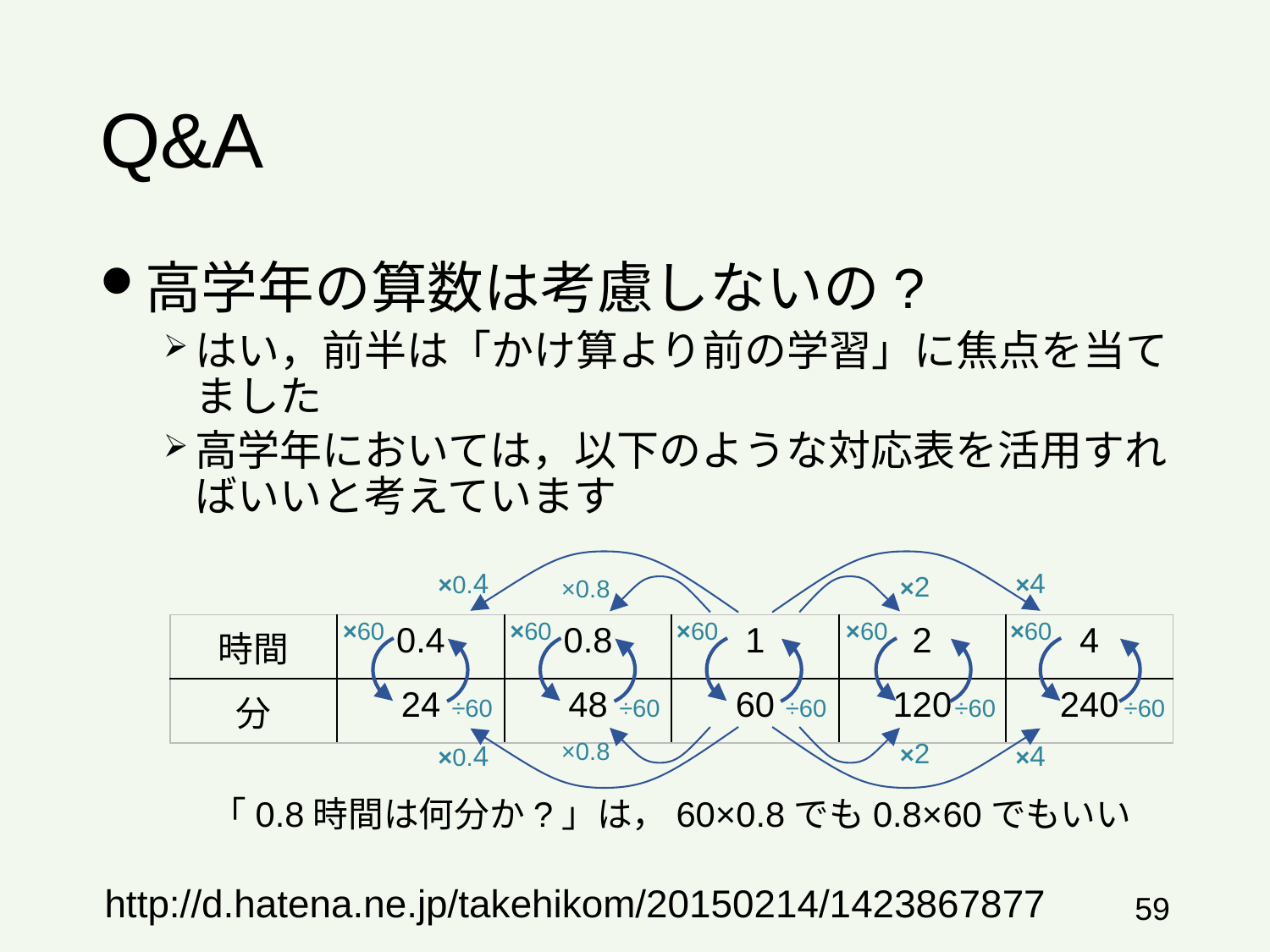

# Q&A
高学年の算数は考慮しないの?
はい，前半は「かけ算より前の学習」に焦点を当てました
高学年においては，以下のような対応表を活用すればいいと考えています

×0.4
×4
×2
×0.8

×60

×60

×60

×60

×60

| 時間 | 0.4 | 0.8 | 1 | 2 | 4 |
| --- | --- | --- | --- | --- | --- |
| 分 | 24 | 48 | 60 | 120 | 240 |

÷60

÷60

÷60

÷60

÷60

×0.8
×2
×0.4
×4
「0.8時間は何分か?」は，60×0.8でも0.8×60でもいい
http://d.hatena.ne.jp/takehikom/20150214/1423867877
59